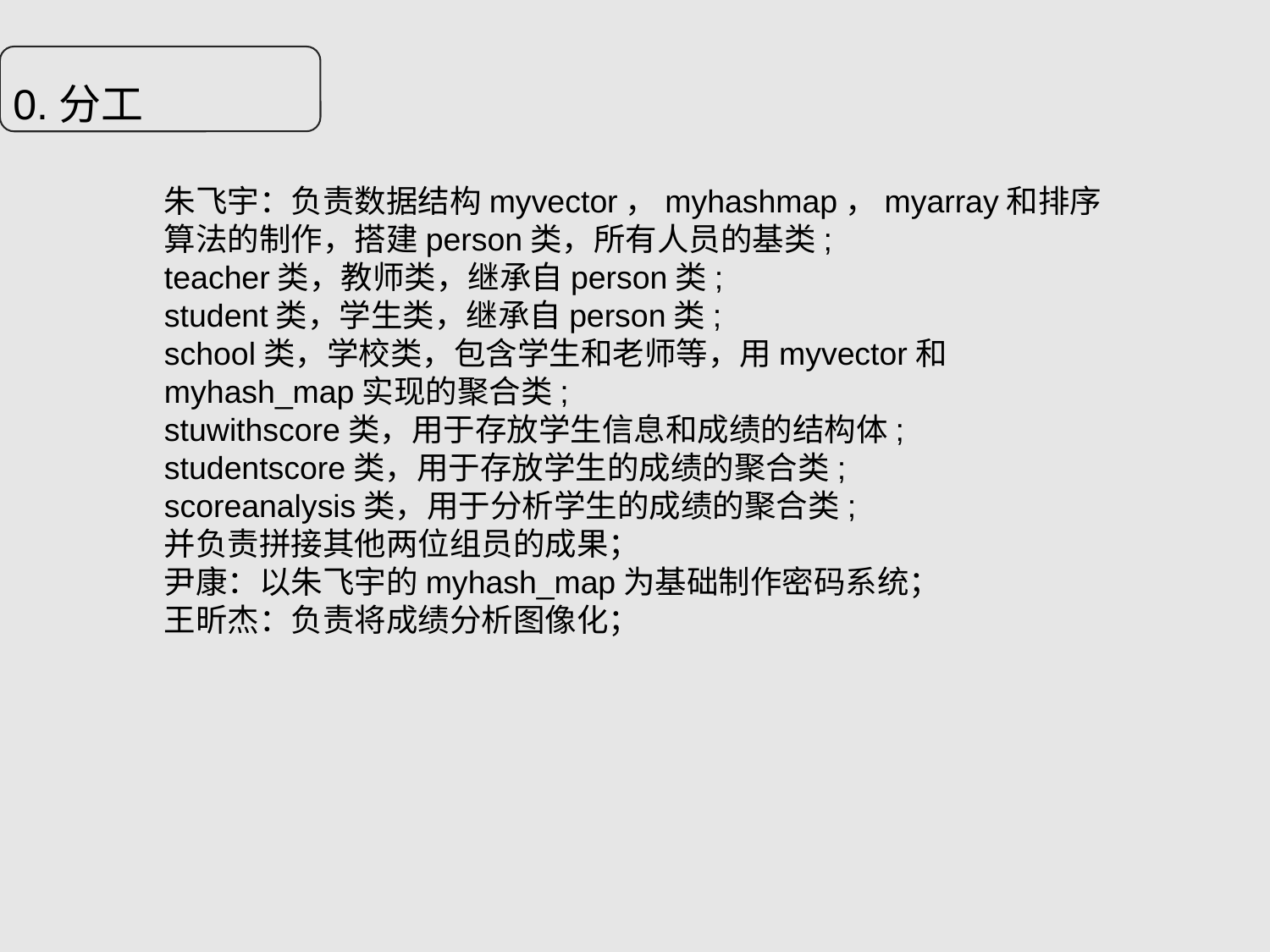

0.分工

朱飞宇：负责数据结构myvector，myhashmap，myarray和排序算法的制作，搭建person类，所有人员的基类;
teacher类，教师类，继承自person类;
student类，学生类，继承自person类;
school类，学校类，包含学生和老师等，用myvector和myhash_map实现的聚合类;
stuwithscore类，用于存放学生信息和成绩的结构体;
studentscore类，用于存放学生的成绩的聚合类;
scoreanalysis类，用于分析学生的成绩的聚合类;
并负责拼接其他两位组员的成果；
尹康：以朱飞宇的myhash_map为基础制作密码系统；
王昕杰：负责将成绩分析图像化；